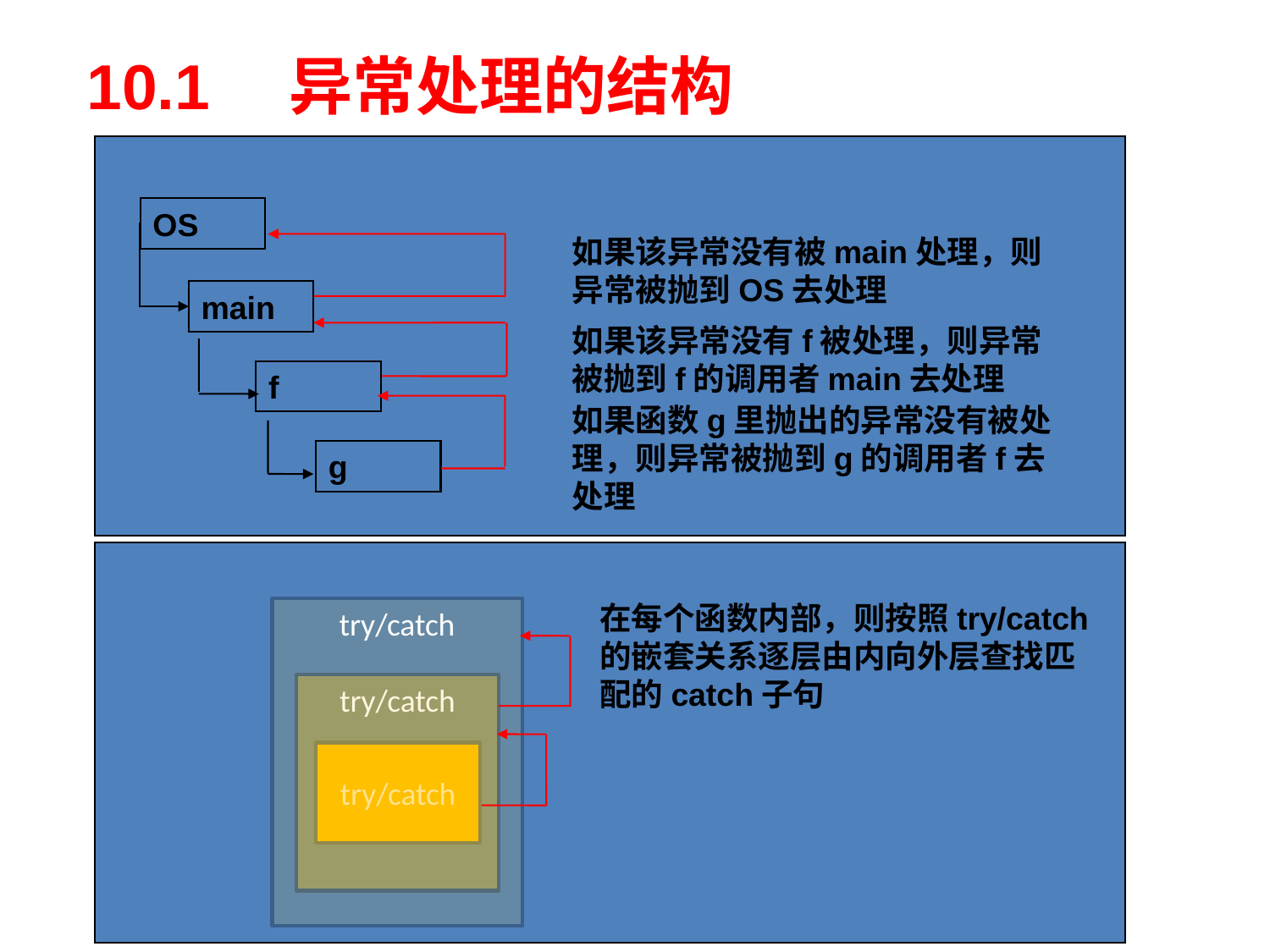

# 10.1　异常处理的结构

OS
如果该异常没有被main处理，则异常被抛到OS去处理

main
如果该异常没有f被处理，则异常被抛到f的调用者main去处理

f

如果函数g里抛出的异常没有被处理，则异常被抛到g的调用者f去处理

g

在每个函数内部，则按照try/catch的嵌套关系逐层由内向外层查找匹配的catch子句
try/catch

try/catch

try/catch